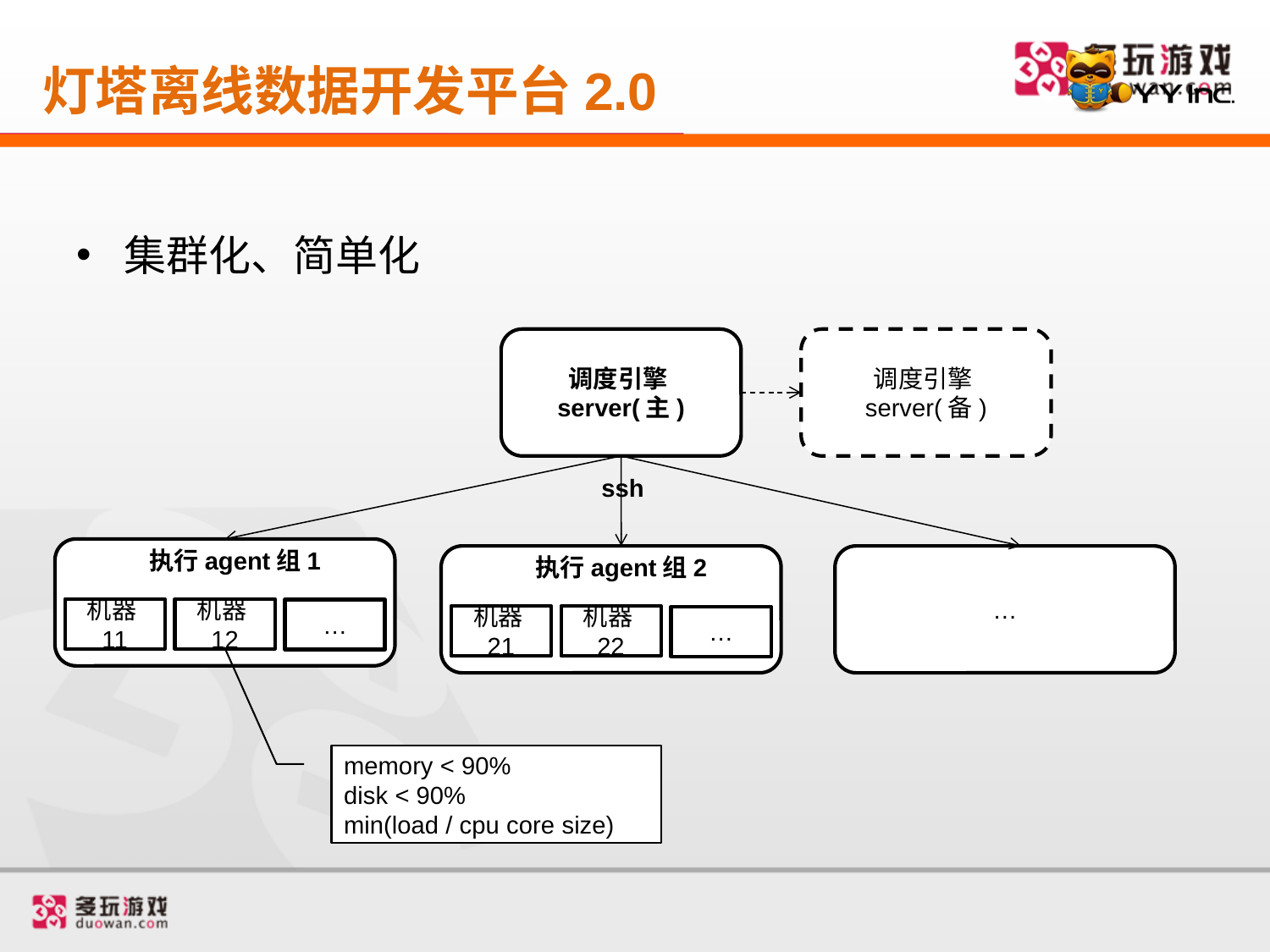

# 灯塔离线数据开发平台2.0
集群化、简单化
调度引擎server(主)
调度引擎server(备)
ssh

执行agent组1
机器11
机器12
…

执行agent组2
机器21
机器22
…
…
memory < 90%
disk < 90%
min(load / cpu core size)